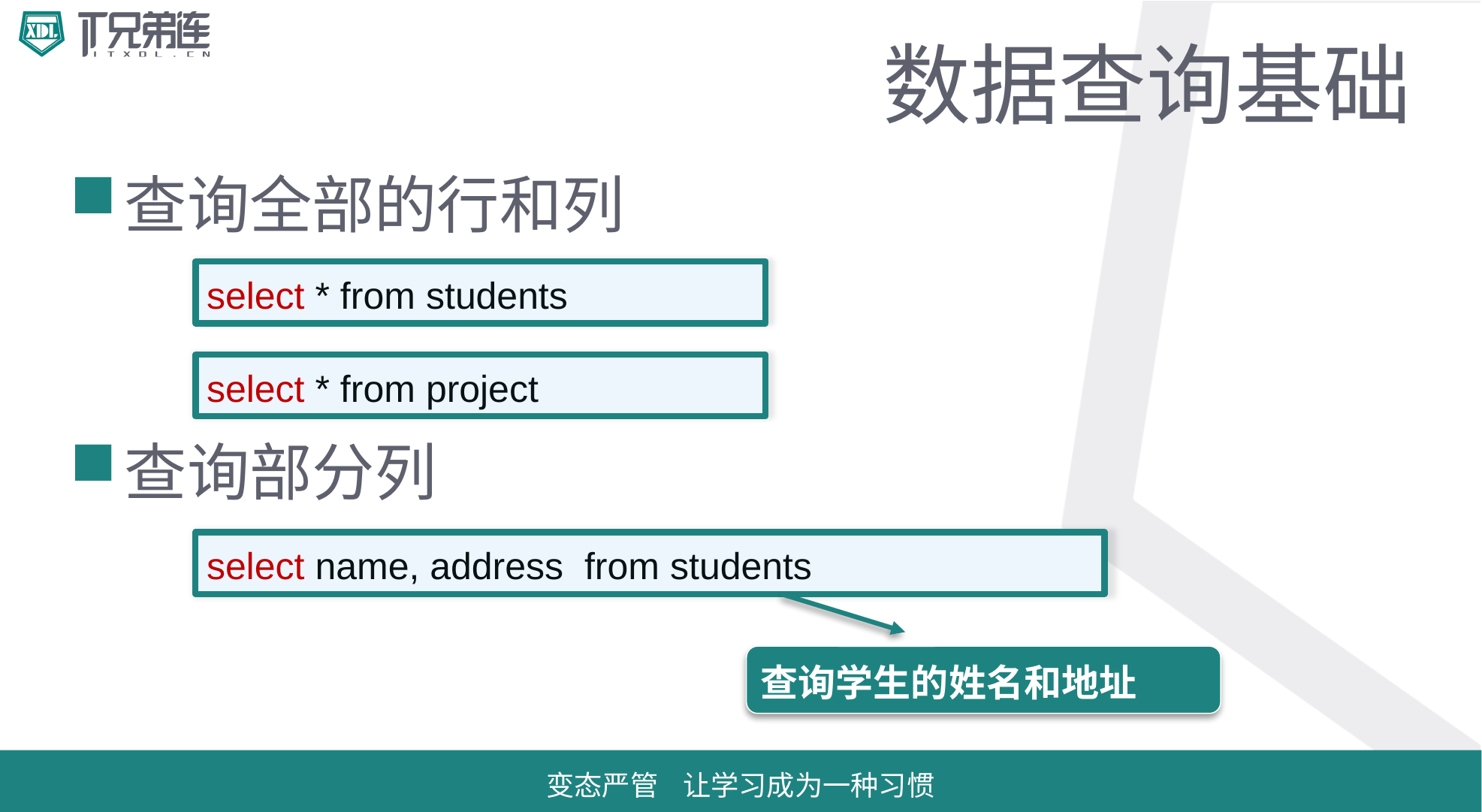

# 数据查询基础
查询全部的行和列

查询部分列
select * from students
select * from project
select name, address  from students
查询学生的姓名和地址